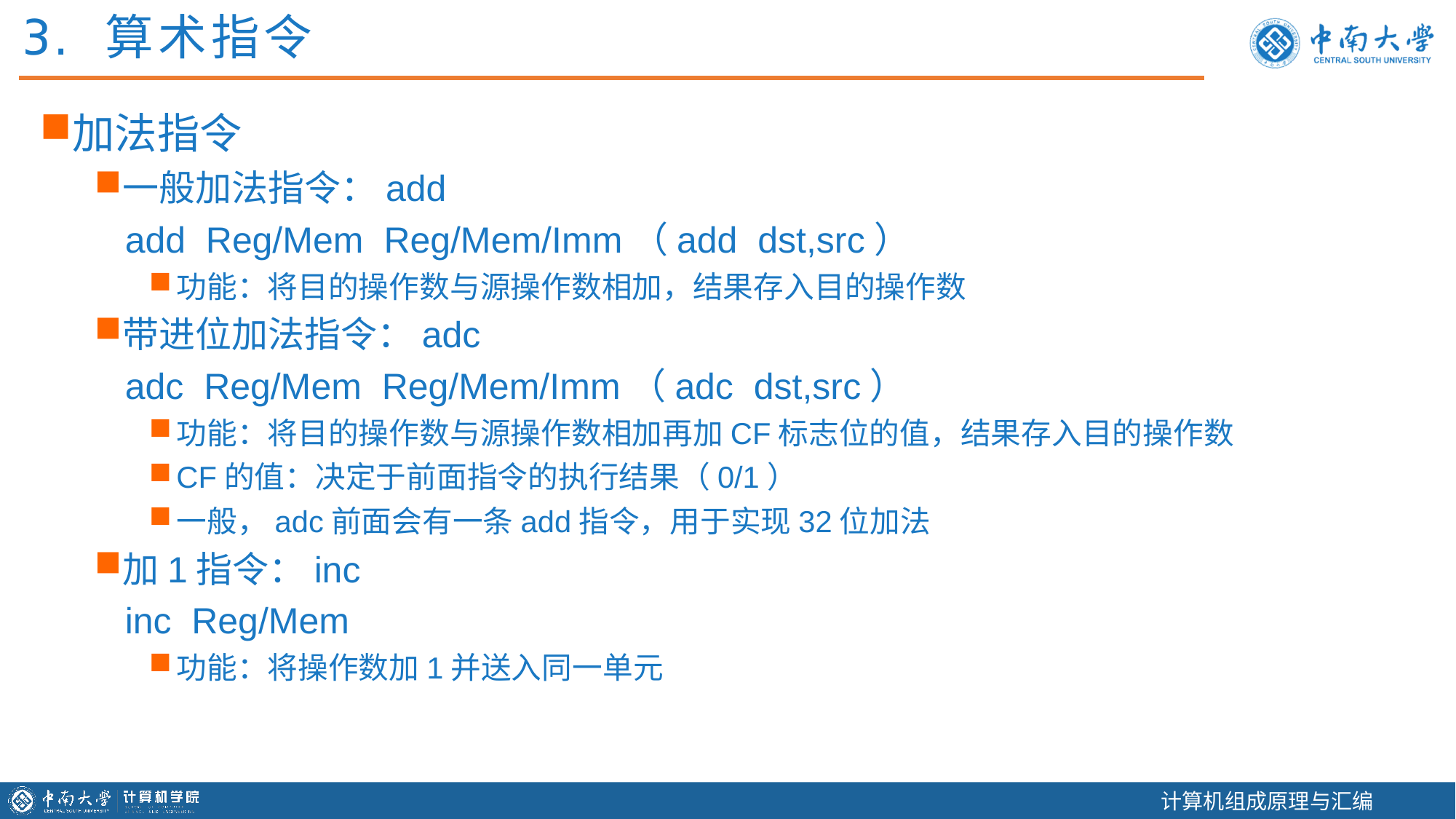

3. 算术指令
加法指令
一般加法指令：add
   add  Reg/Mem  Reg/Mem/Imm（add  dst,src）
功能：将目的操作数与源操作数相加，结果存入目的操作数
带进位加法指令：adc
   adc  Reg/Mem  Reg/Mem/Imm（adc  dst,src）
功能：将目的操作数与源操作数相加再加CF标志位的值，结果存入目的操作数
CF的值：决定于前面指令的执行结果（0/1）
一般，adc前面会有一条add指令，用于实现32位加法
加1指令：inc
   inc  Reg/Mem
功能：将操作数加1并送入同一单元

23